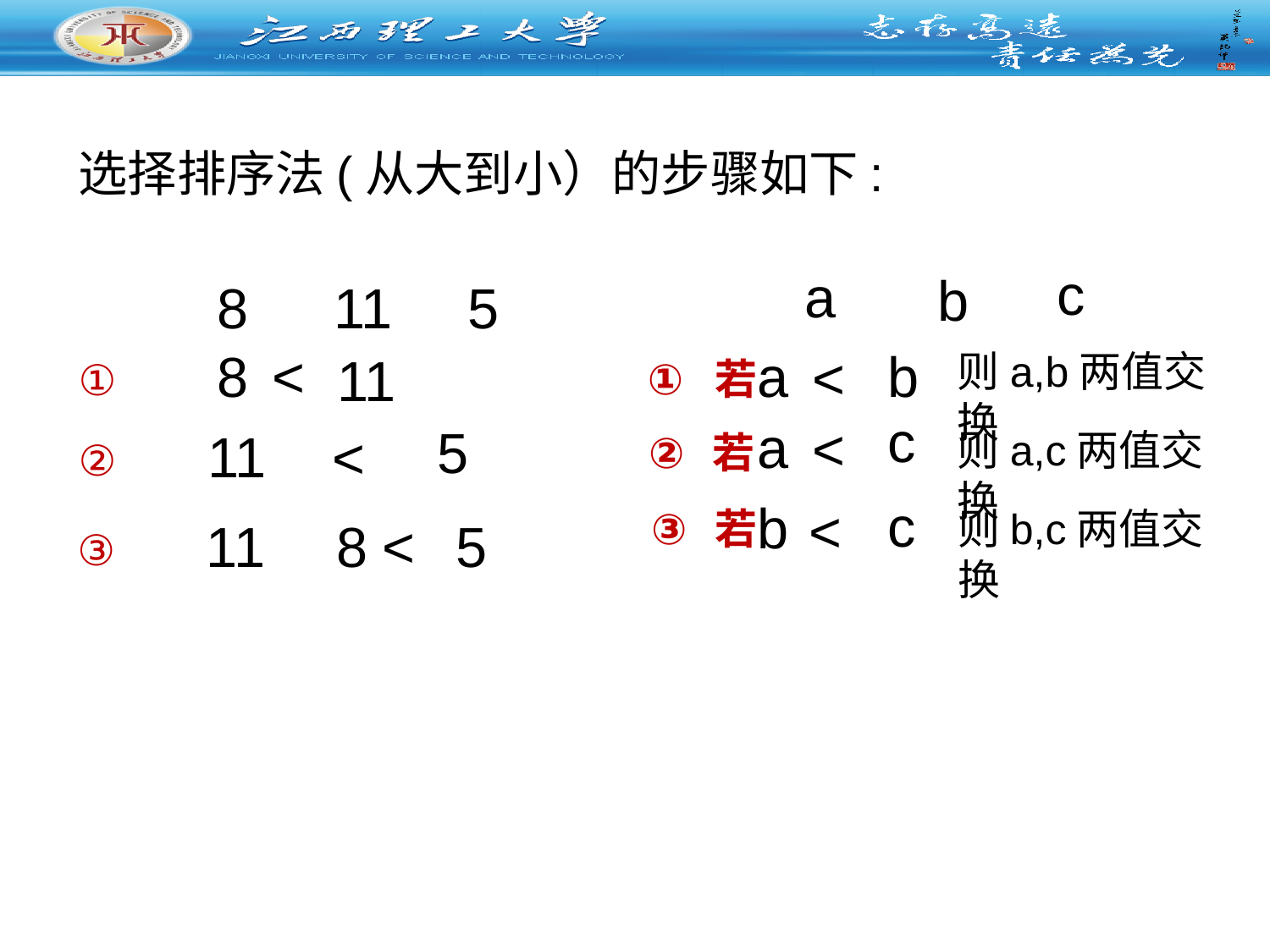

选择排序法(从大到小）的步骤如下:
c
a
b
11
8
5
b
8
<
a
<
11
则a,b两值交换
 若

c
a
<
5
8
11
<
则a,c两值交换
若

c
b
<
若
则b,c两值交换
8
11
<
5